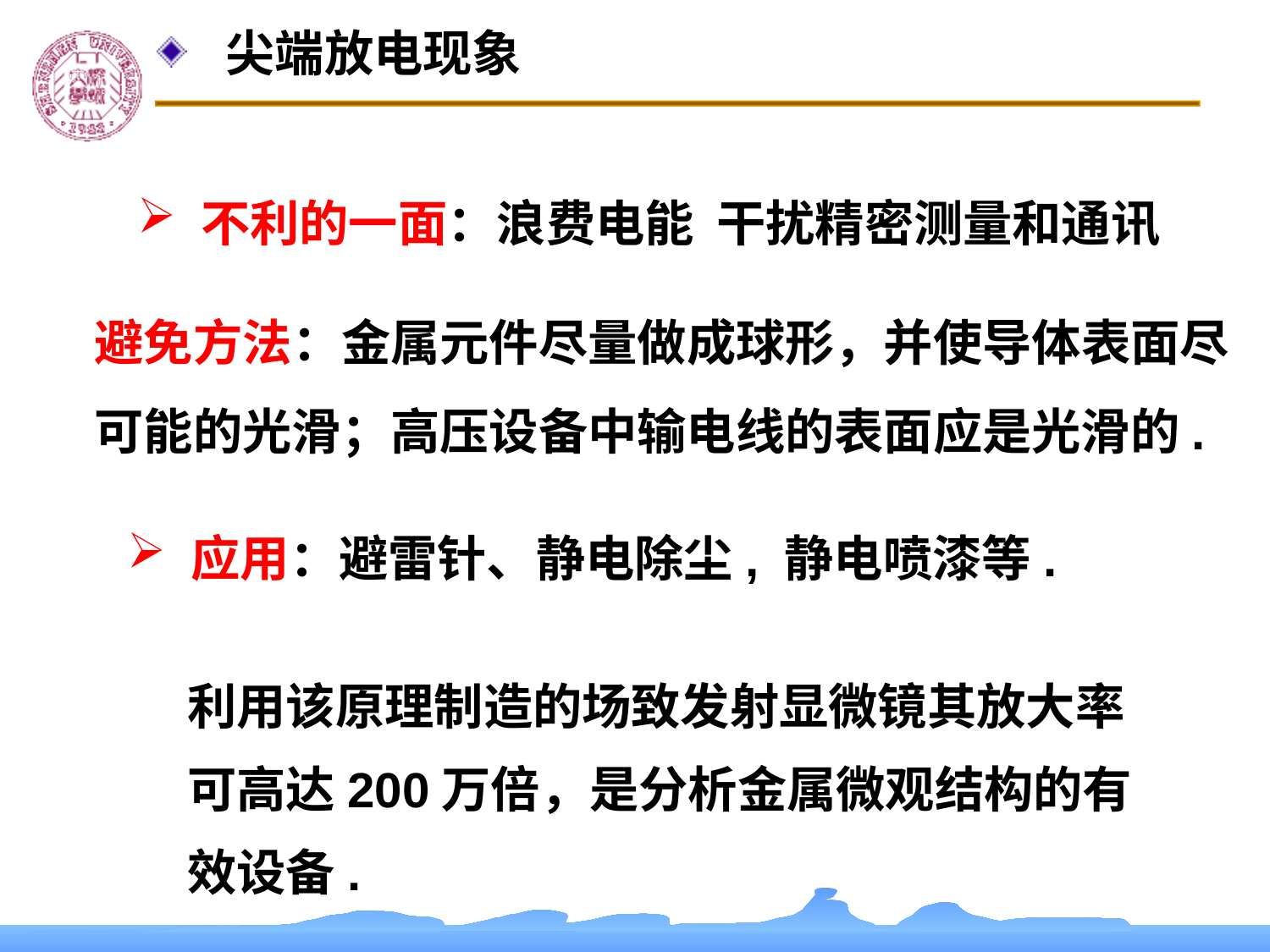

尖端放电现象
不利的一面：浪费电能  干扰精密测量和通讯
避免方法：金属元件尽量做成球形，并使导体表面尽可能的光滑；高压设备中输电线的表面应是光滑的.
应用：避雷针、静电除尘, 静电喷漆等.
利用该原理制造的场致发射显微镜其放大率可高达200万倍，是分析金属微观结构的有效设备.